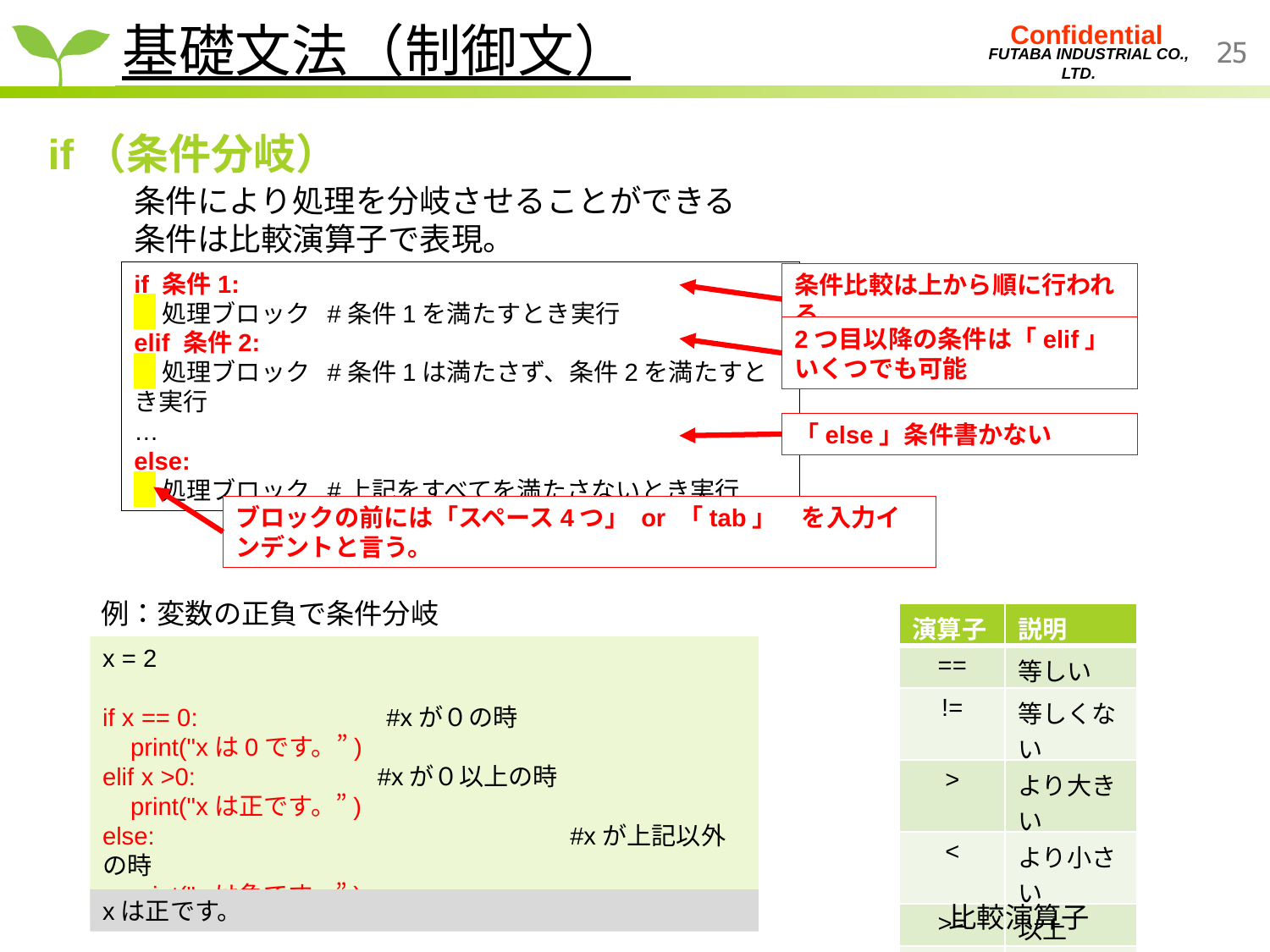

基礎文法（制御文）
if（条件分岐）
条件により処理を分岐させることができる
条件は比較演算子で表現。
if 条件1:
    処理ブロック  #条件1を満たすとき実行
elif 条件2:
    処理ブロック  #条件1は満たさず、条件2を満たすとき実行
…
else:
    処理ブロック  #上記をすべてを満たさないとき実行
条件比較は上から順に行われる
2つ目以降の条件は「elif」
いくつでも可能
「else」条件書かない
ブロックの前には「スペース4つ」 or 「tab」　を入力インデントと言う。
例：変数の正負で条件分岐
| 演算子 | 説明 |
| --- | --- |
| == | 等しい |
| != | 等しくない |
| > | より大きい |
| < | より小さい |
| >= | 以上 |
| <= | 以下 |
x = 2

if x == 0:                           #xが０の時
    print("xは0です。”)
elif x >0:                          #xが０以上の時
    print("xは正です。”)
else: 　　　　　　　　　　　　　　　　#xが上記以外の時
    print("xは負です。”)
xは正です。
比較演算子